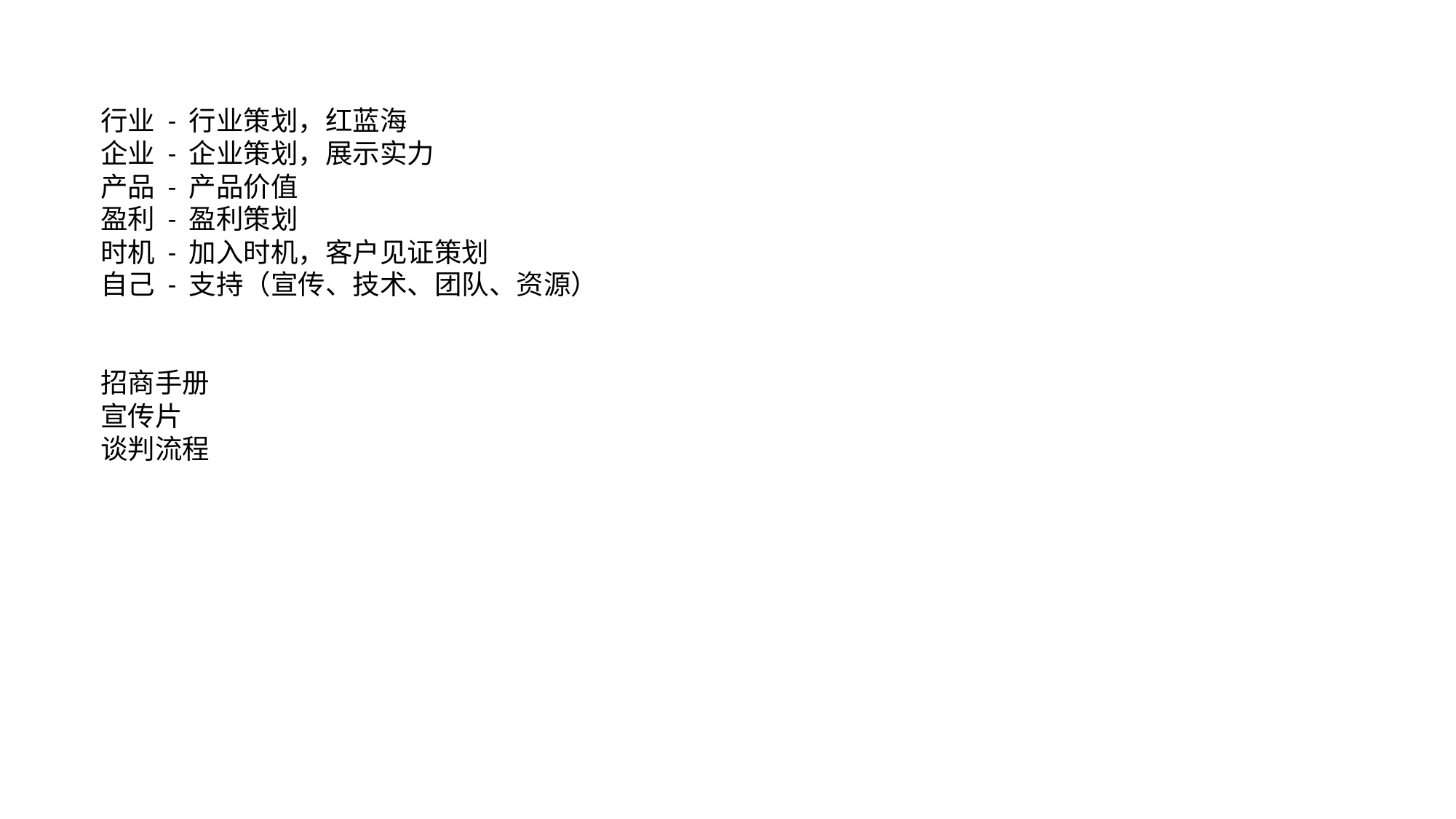

行业 - 行业策划，红蓝海
企业 - 企业策划，展示实力
产品 - 产品价值
盈利 - 盈利策划
时机 - 加入时机，客户见证策划
自己 - 支持（宣传、技术、团队、资源）

招商手册
宣传片
谈判流程